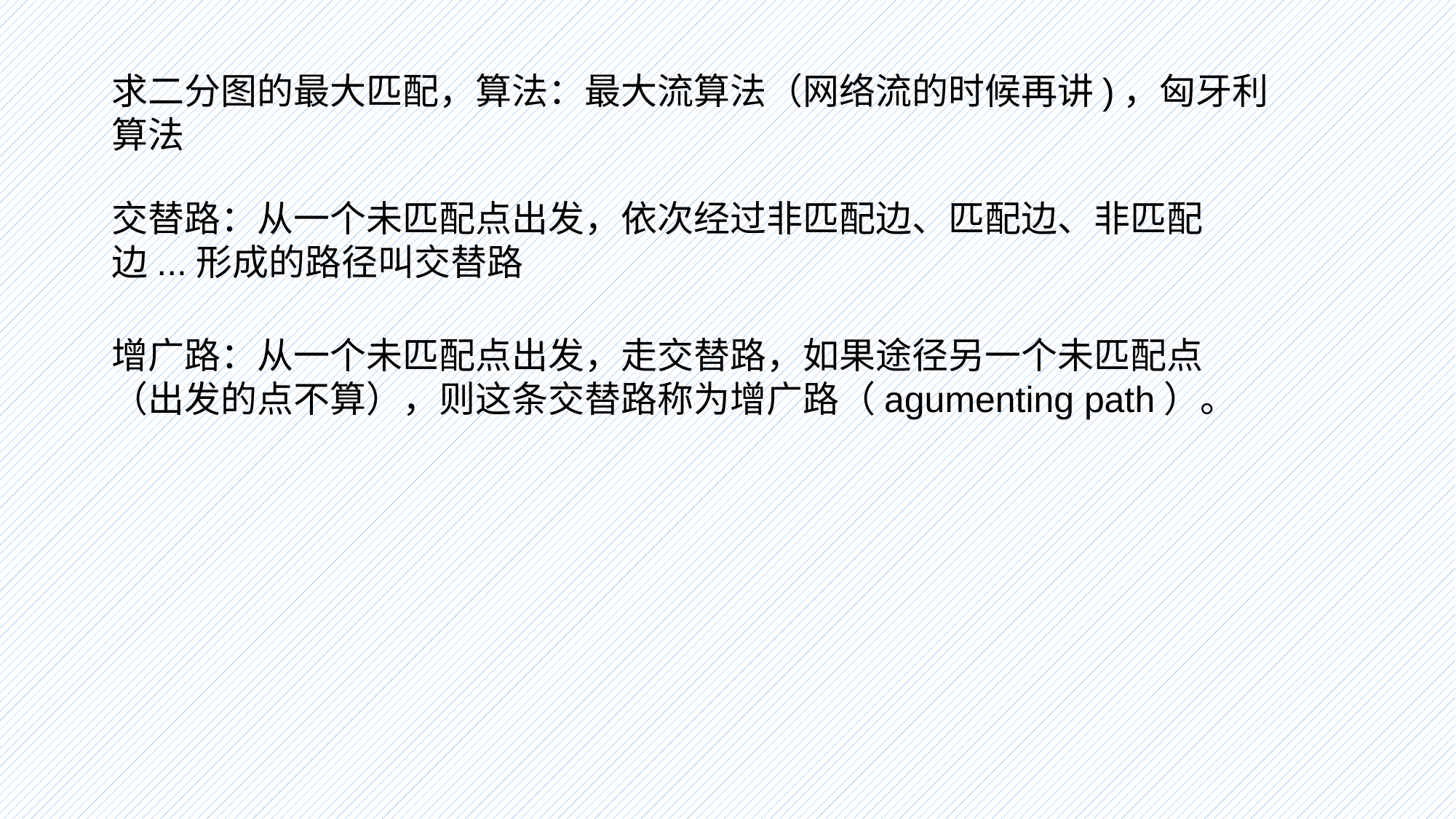

#
求二分图的最大匹配，算法：最大流算法（网络流的时候再讲)，匈牙利算法

交替路：从一个未匹配点出发，依次经过非匹配边、匹配边、非匹配边...形成的路径叫交替路
增广路：从一个未匹配点出发，走交替路，如果途径另一个未匹配点（出发的点不算），则这条交替路称为增广路（agumenting path）。